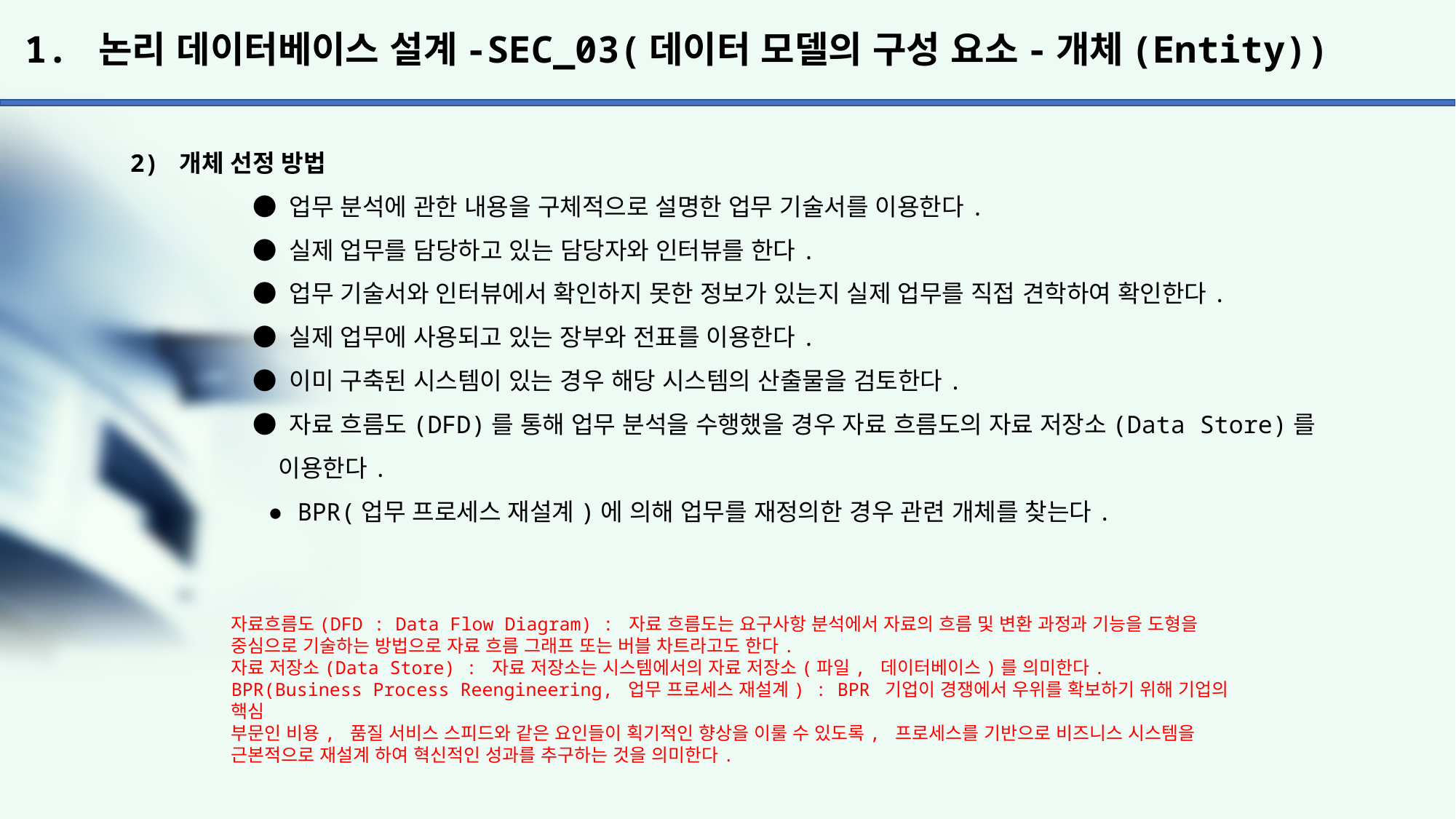

# 1. 논리 데이터베이스 설계-SEC_03(데이터 모델의 구성 요소-개체(Entity))
2) 개체 선정 방법
	  ● 업무 분석에 관한 내용을 구체적으로 설명한 업무 기술서를 이용한다.
	  ● 실제 업무를 담당하고 있는 담당자와 인터뷰를 한다.
	  ● 업무 기술서와 인터뷰에서 확인하지 못한 정보가 있는지 실제 업무를 직접 견학하여 확인한다.
	  ● 실제 업무에 사용되고 있는 장부와 전표를 이용한다.
	  ● 이미 구축된 시스템이 있는 경우 해당 시스템의 산출물을 검토한다.
	  ● 자료 흐름도(DFD)를 통해 업무 분석을 수행했을 경우 자료 흐름도의 자료 저장소(Data Store)를
	     이용한다.
	  ● BPR(업무 프로세스 재설계)에 의해 업무를 재정의한 경우 관련 개체를 찾는다.
자료흐름도(DFD : Data Flow Diagram) : 자료 흐름도는 요구사항 분석에서 자료의 흐름 및 변환 과정과 기능을 도형을 중심으로 기술하는 방법으로 자료 흐름 그래프 또는 버블 차트라고도 한다.
자료 저장소(Data Store) : 자료 저장소는 시스템에서의 자료 저장소(파일, 데이터베이스)를 의미한다.
BPR(Business Process Reengineering, 업무 프로세스 재설계) : BPR 기업이 경쟁에서 우위를 확보하기 위해 기업의 핵심
부문인 비용, 품질 서비스 스피드와 같은 요인들이 획기적인 향상을 이룰 수 있도록, 프로세스를 기반으로 비즈니스 시스템을 근본적으로 재설계 하여 혁신적인 성과를 추구하는 것을 의미한다.